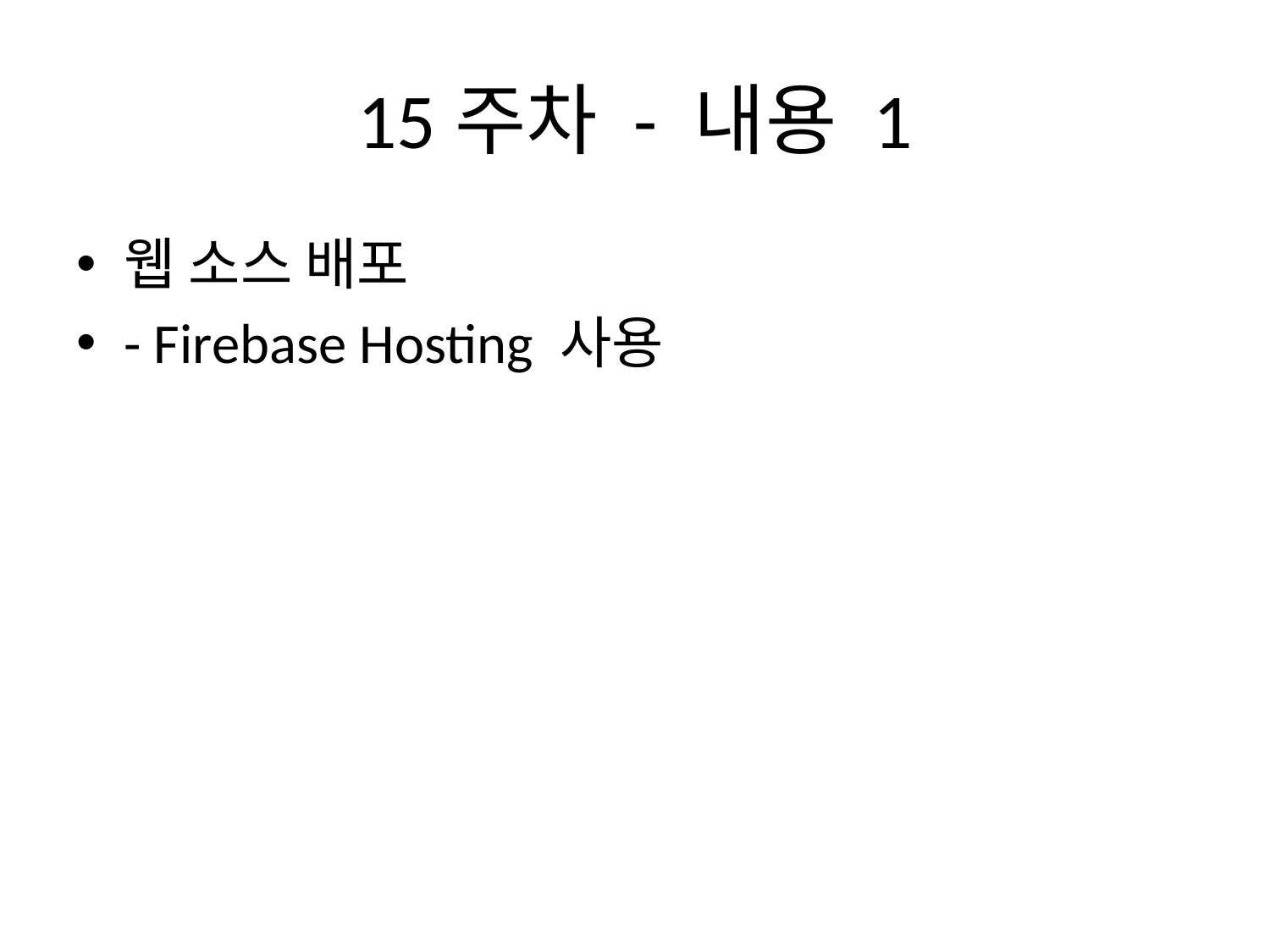

# 15주차 - 내용 1
웹 소스 배포
- Firebase Hosting 사용